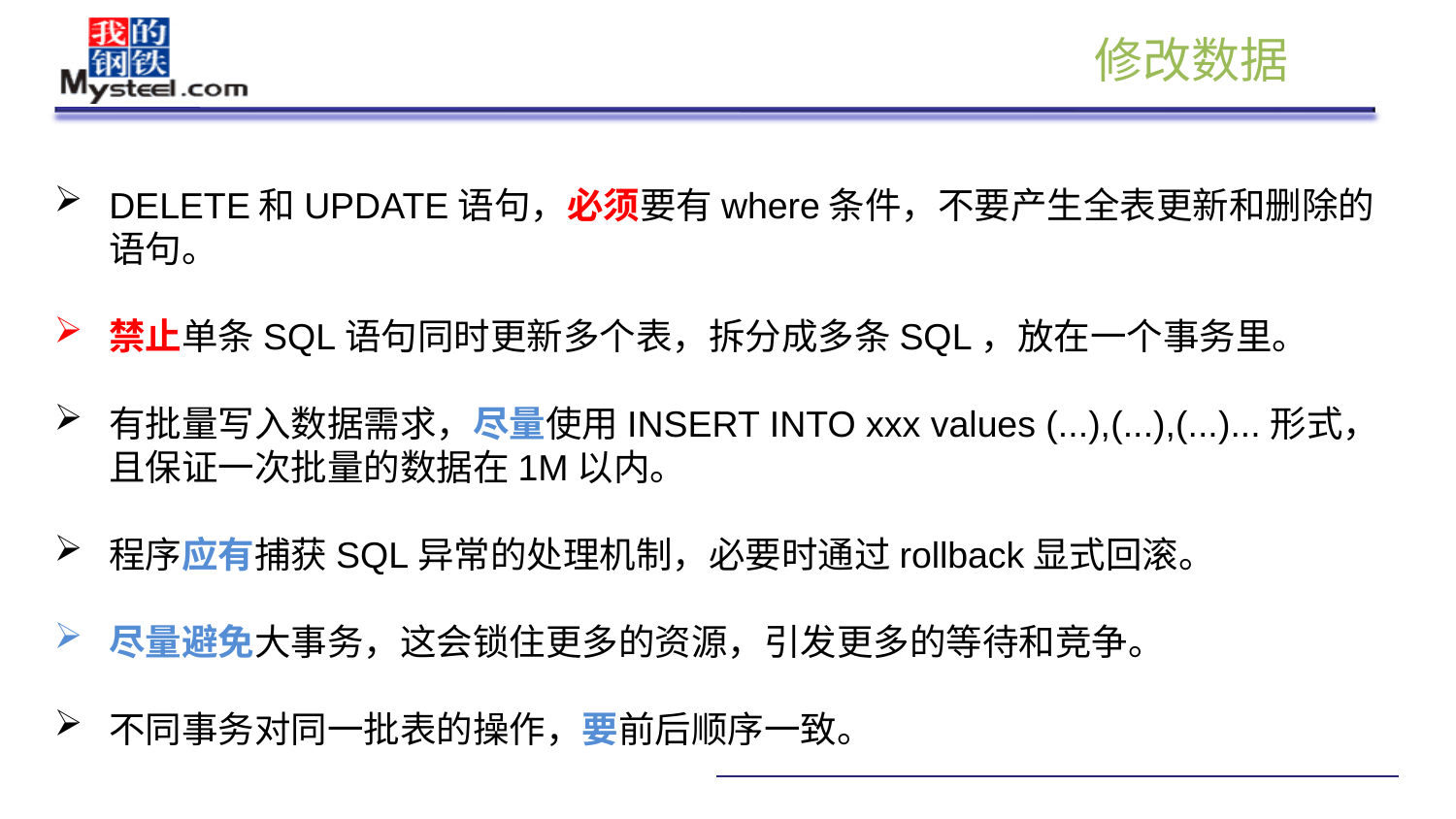

修改数据

DELETE和UPDATE语句，必须要有where条件，不要产生全表更新和删除的语句。

禁止单条SQL语句同时更新多个表，拆分成多条SQL，放在一个事务里。

有批量写入数据需求，尽量使用INSERT INTO xxx values (...),(...),(...)...形式，且保证一次批量的数据在1M以内。

程序应有捕获SQL异常的处理机制，必要时通过rollback显式回滚。

尽量避免大事务，这会锁住更多的资源，引发更多的等待和竞争。

不同事务对同一批表的操作，要前后顺序一致。